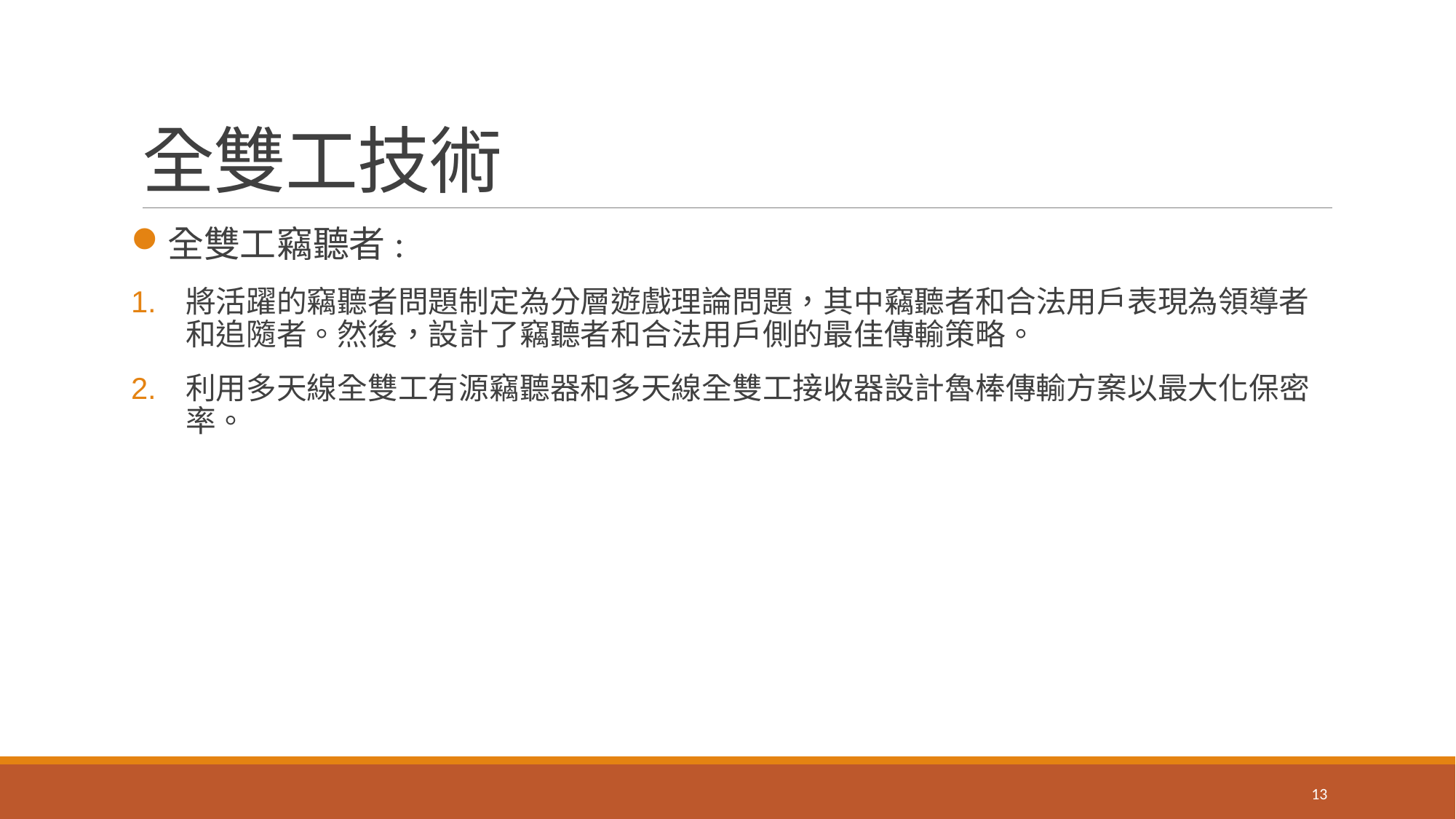

# 全雙工技術
全雙工竊聽者:
將活躍的竊聽者問題制定為分層遊戲理論問題，其中竊聽者和合法用戶表現為領導者和追隨者。然後，設計了竊聽者和合法用戶側的最佳傳輸策略。
利用多天線全雙工有源竊聽器和多天線全雙工接收器設計魯棒傳輸方案以最大化保密率。

13